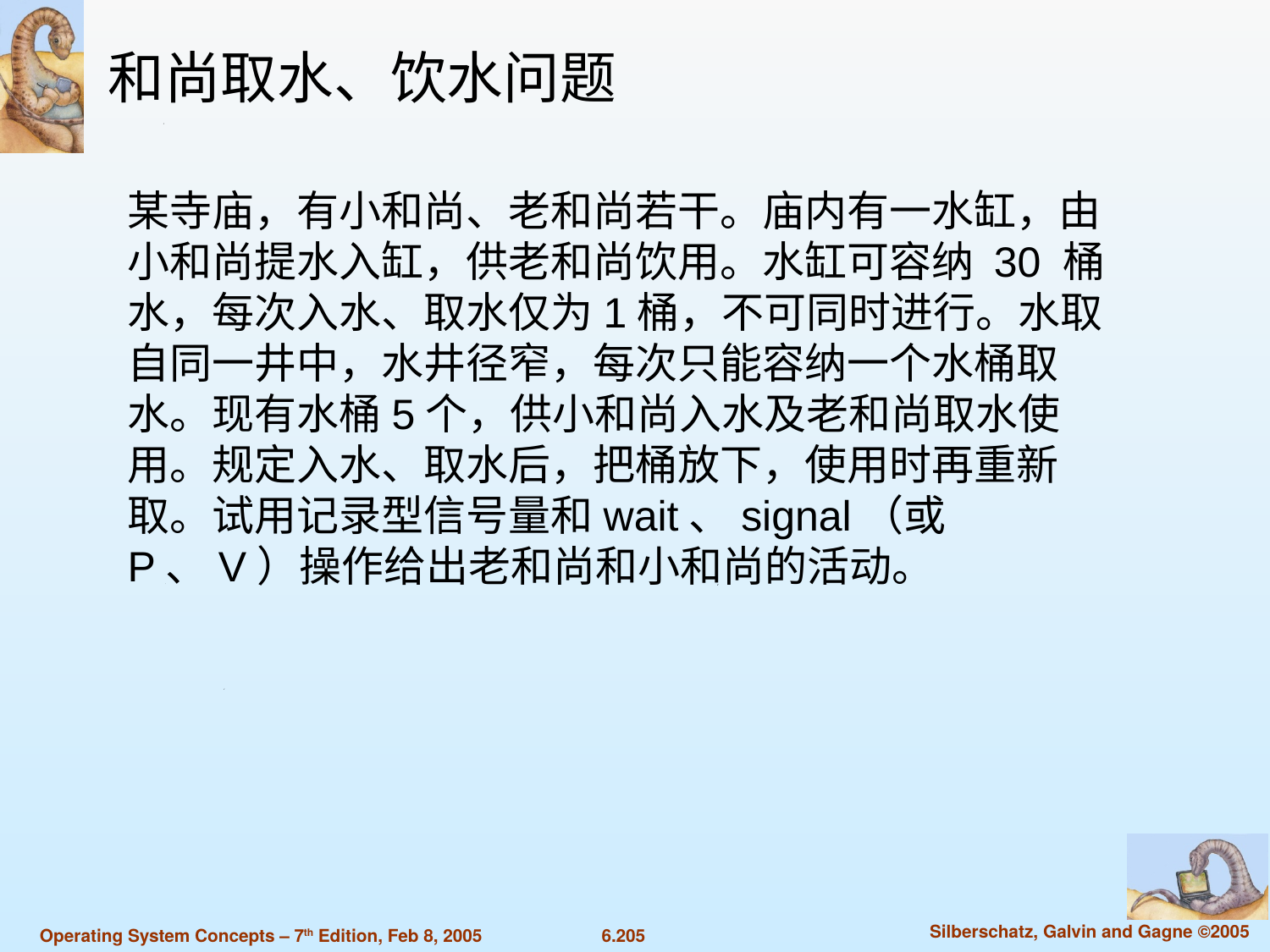

和尚取水、饮水问题
某寺庙，有小和尚、老和尚若干。庙内有一水缸，由小和尚提水入缸，供老和尚饮用。水缸可容纳 30 桶水，每次入水、取水仅为1桶，不可同时进行。水取自同一井中，水井径窄，每次只能容纳一个水桶取水。现有水桶5个，供小和尚入水及老和尚取水使用。规定入水、取水后，把桶放下，使用时再重新取。试用记录型信号量和wait、signal（或P、V）操作给出老和尚和小和尚的活动。